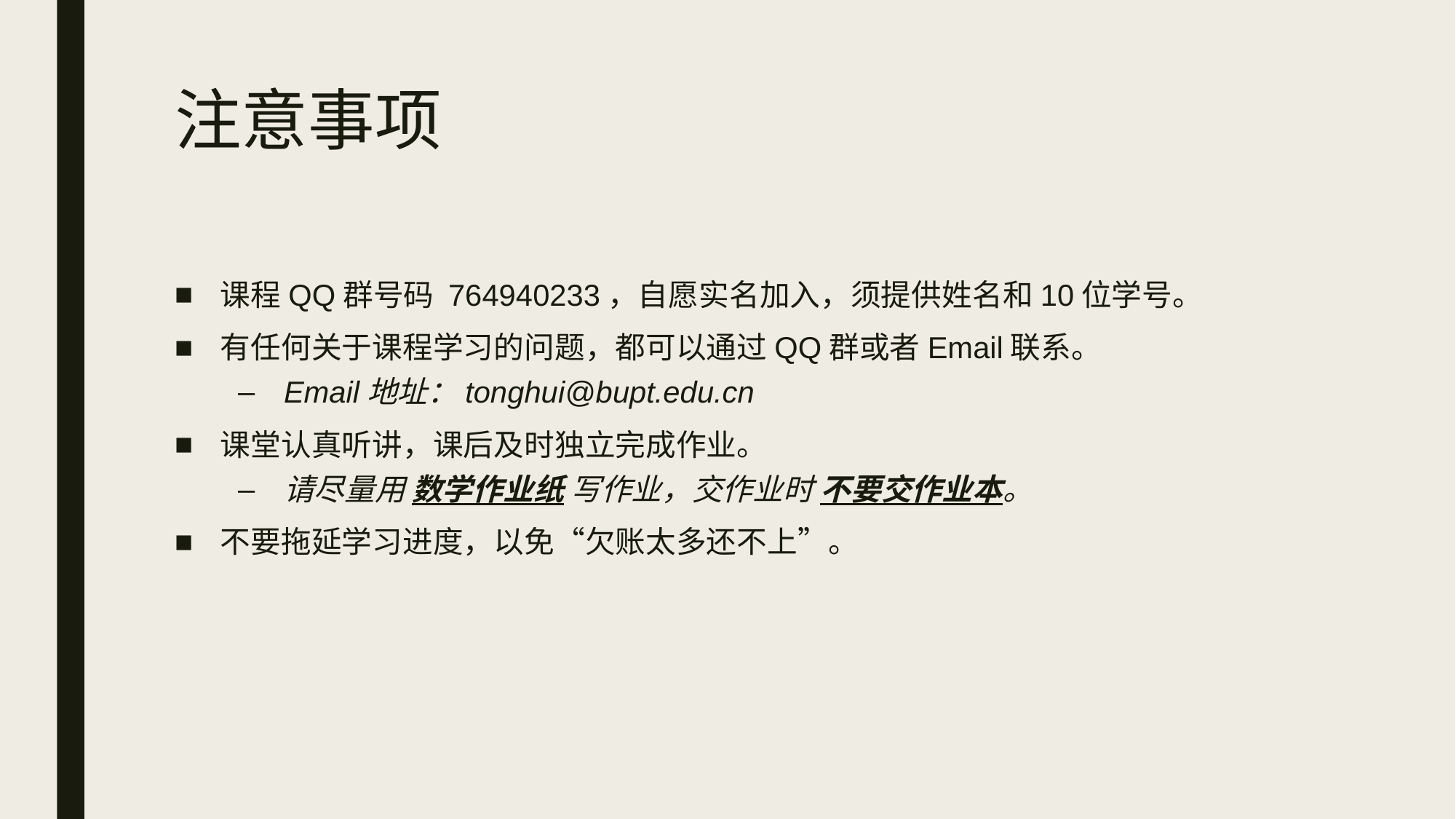

# 注意事项
课程QQ群号码 764940233，自愿实名加入，须提供姓名和10位学号。
有任何关于课程学习的问题，都可以通过QQ群或者Email联系。
Email地址：tonghui@bupt.edu.cn
课堂认真听讲，课后及时独立完成作业。
请尽量用 数学作业纸 写作业，交作业时 不要交作业本。
不要拖延学习进度，以免“欠账太多还不上”。